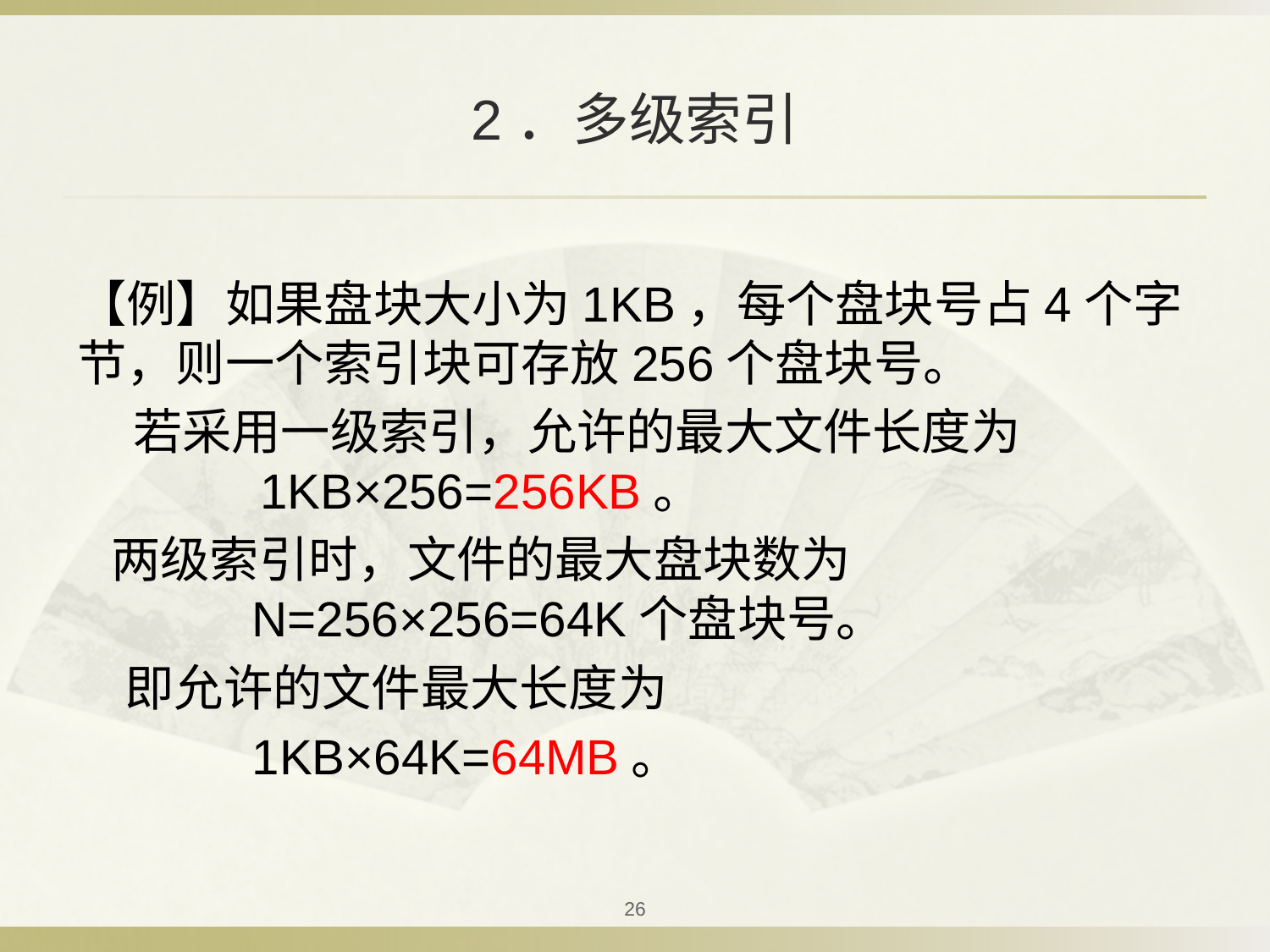

# 2．多级索引
【例】如果盘块大小为1KB，每个盘块号占4个字节，则一个索引块可存放256个盘块号。
若采用一级索引，允许的最大文件长度为			1KB×256=256KB。
  两级索引时，文件的最大盘块数为				N=256×256=64K个盘块号。
	即允许的文件最大长度为
		1KB×64K=64MB。

26